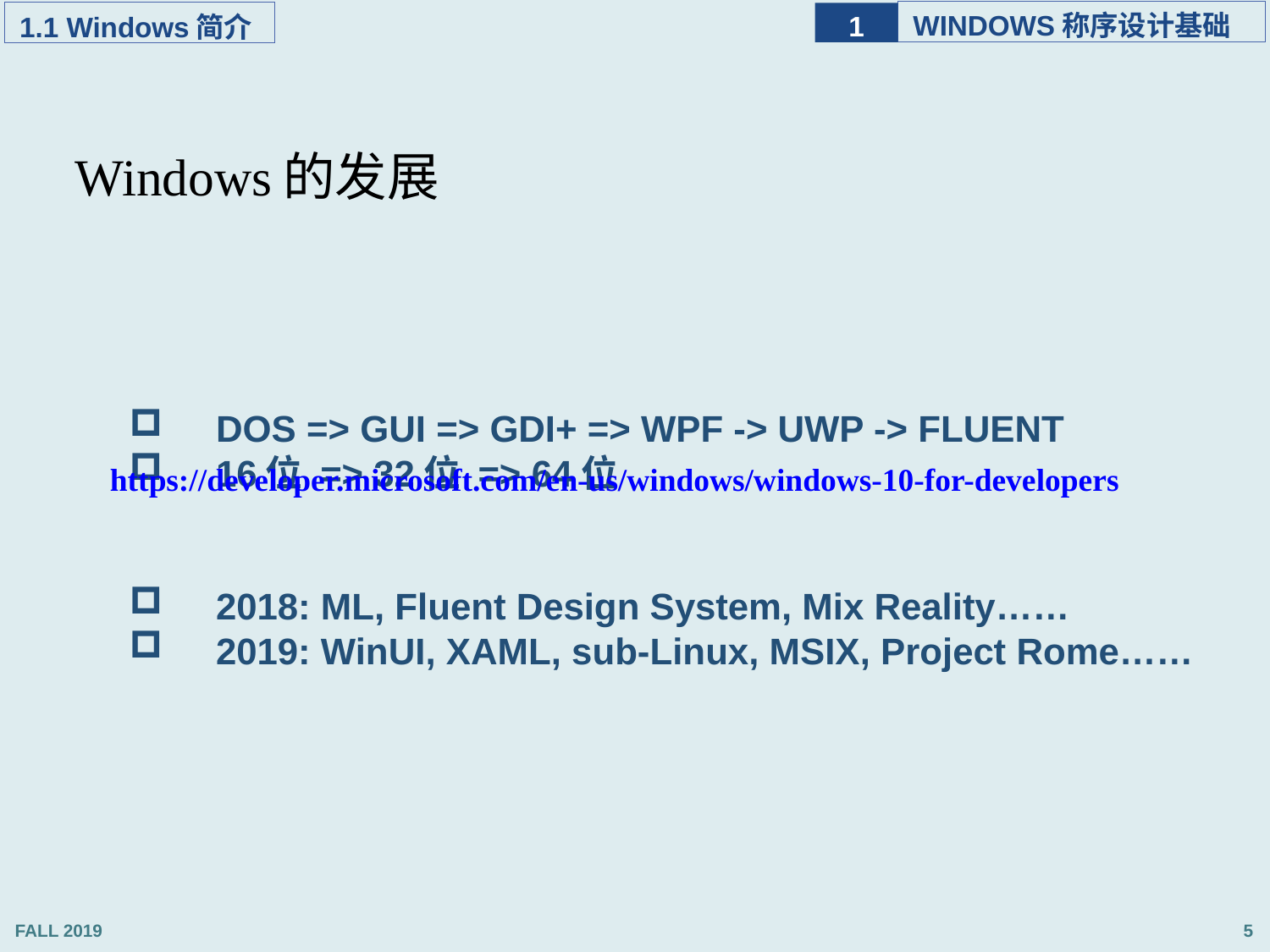

Windows的发展
    DOS => GUI => GDI+ => WPF -> UWP -> FLUENT
    16位 => 32位 => 64位

    2018: ML, Fluent Design System, Mix Reality……
    2019: WinUI, XAML, sub-Linux, MSIX, Project Rome……

https://developer.microsoft.com/en-us/windows/windows-10-for-developers